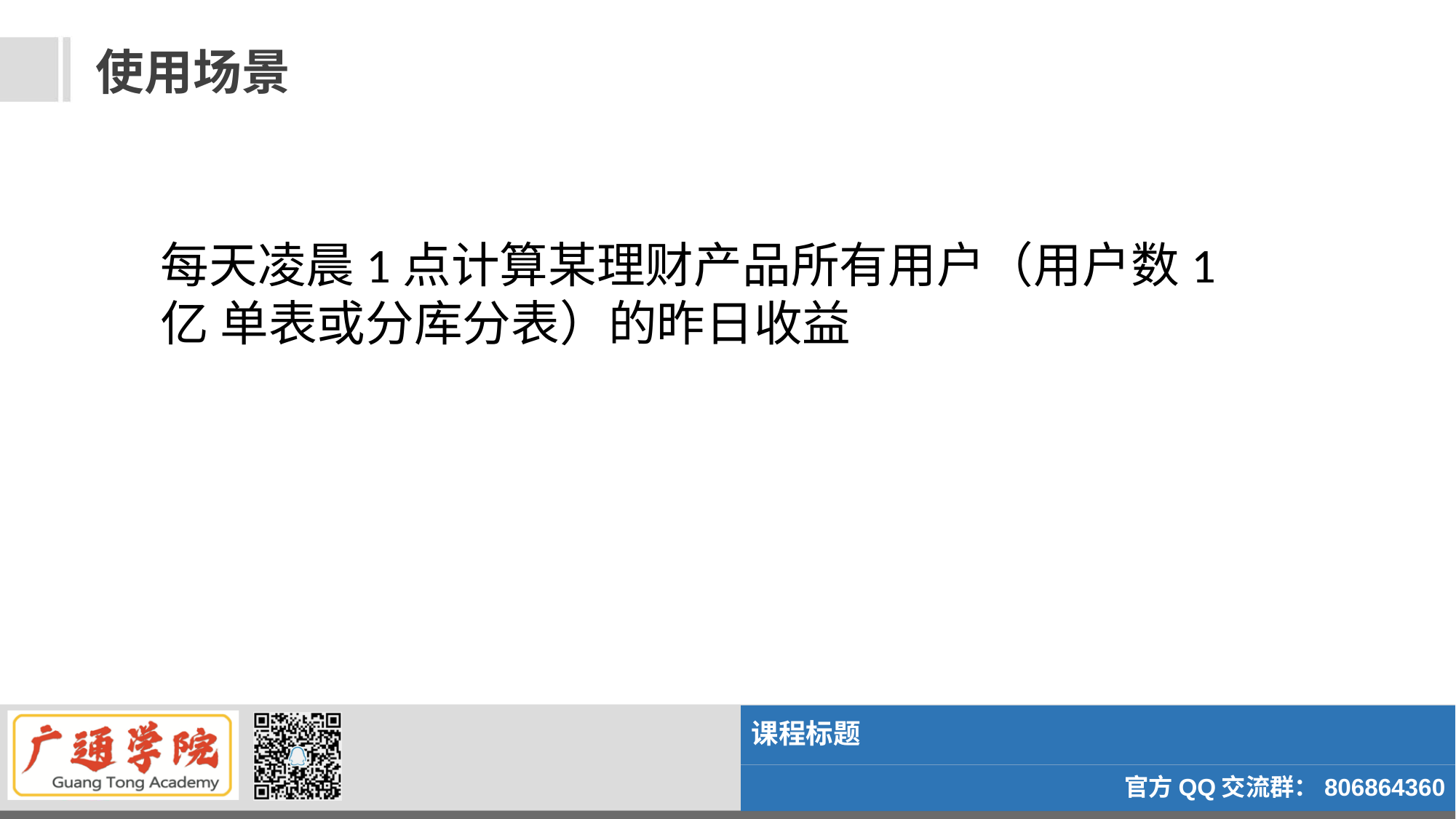

# 使用场景

每天凌晨1点计算某理财产品所有用户（用户数1亿 单表或分库分表）的昨日收益
课程标题
官方QQ交流群：806864360